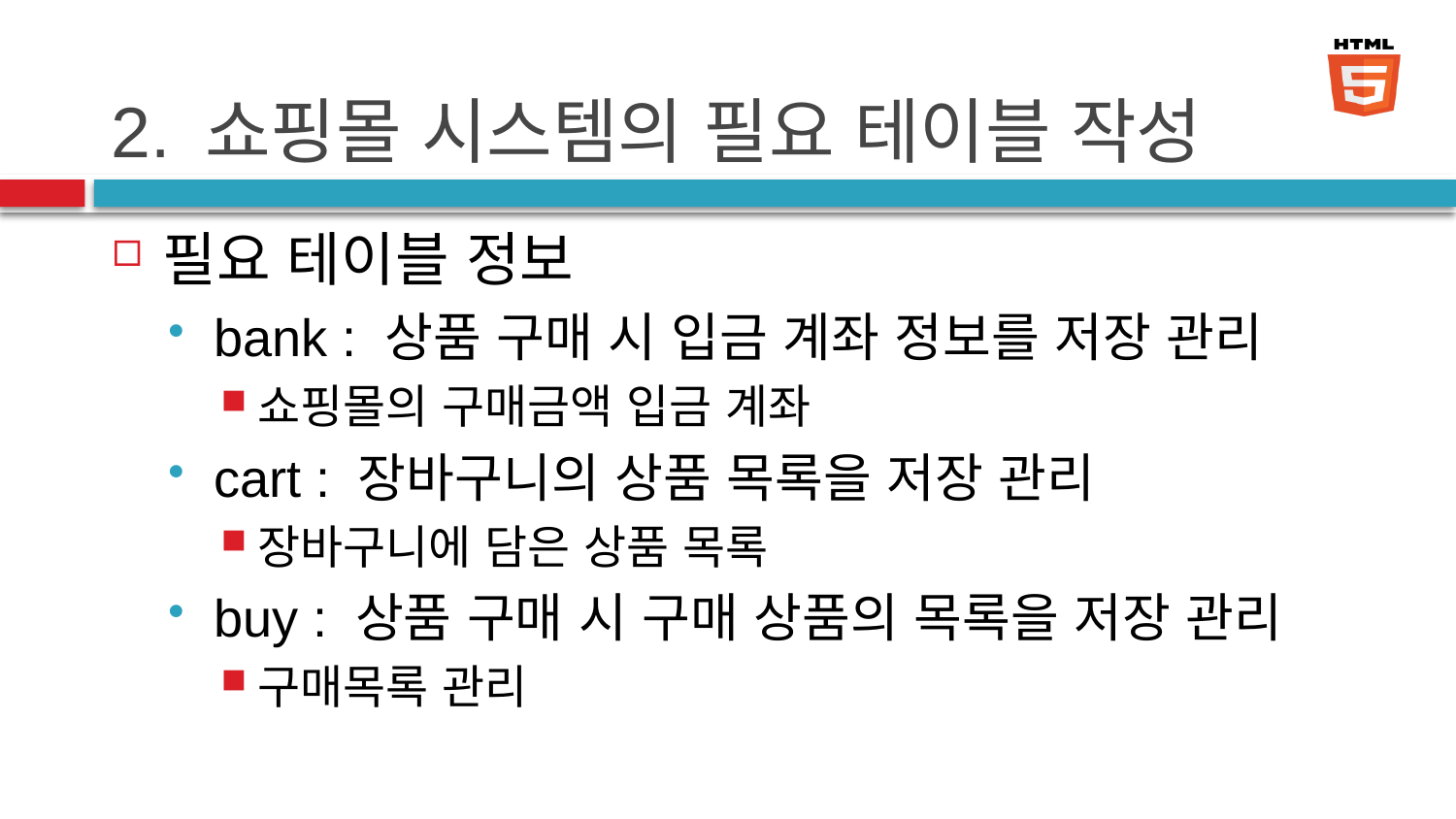

# 2. 쇼핑몰 시스템의 필요 테이블 작성
필요 테이블 정보
bank : 상품 구매 시 입금 계좌 정보를 저장 관리
쇼핑몰의 구매금액 입금 계좌
cart : 장바구니의 상품 목록을 저장 관리
장바구니에 담은 상품 목록
buy : 상품 구매 시 구매 상품의 목록을 저장 관리
구매목록 관리